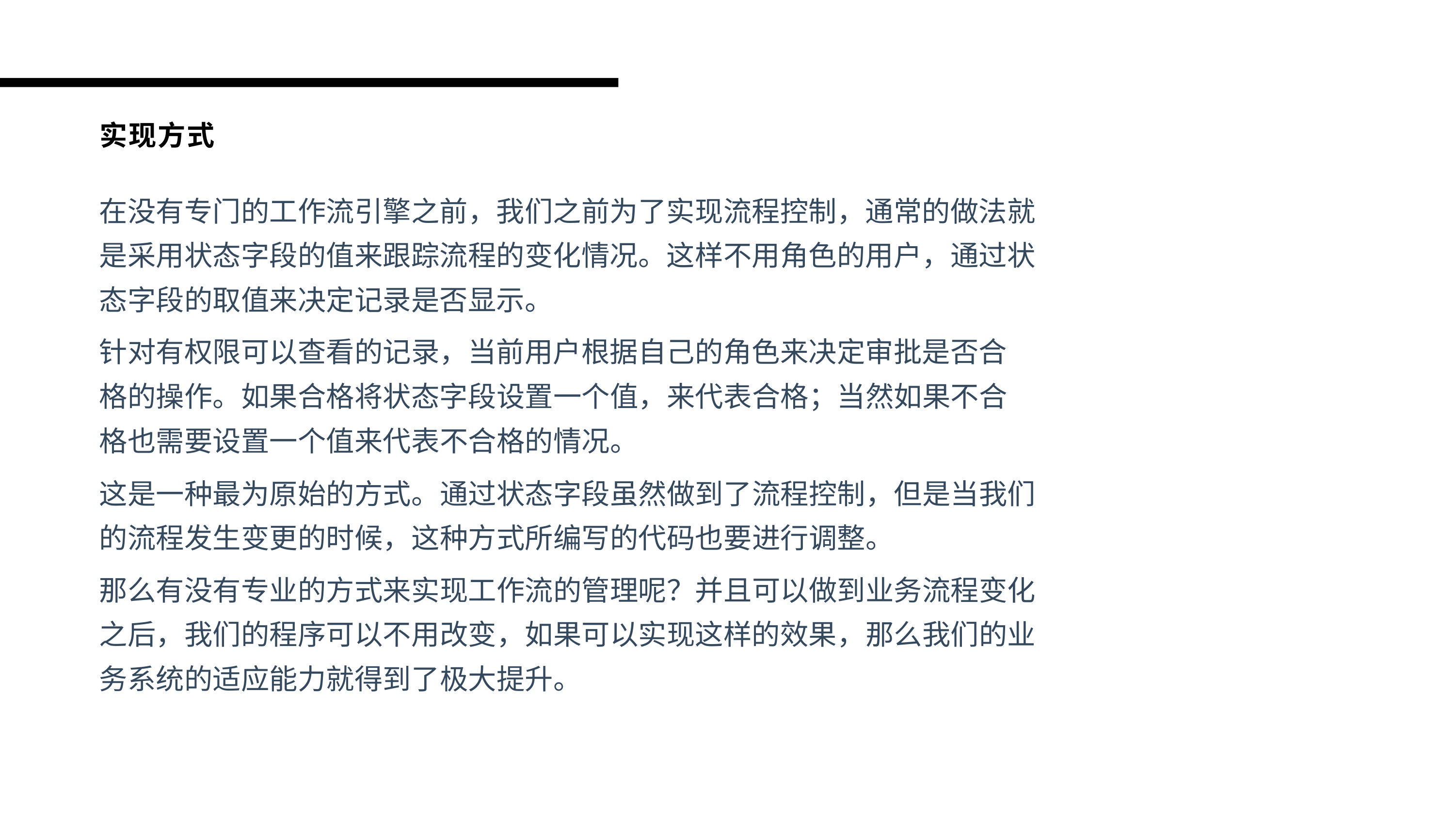

# 实现方式
在没有专门的工作流引擎之前，我们之前为了实现流程控制，通常的做法就是采用状态字段的值来跟踪流程的变化情况。这样不用角色的用户，通过状态字段的取值来决定记录是否显示。
针对有权限可以查看的记录，当前用户根据自己的角色来决定审批是否合格的操作。如果合格将状态字段设置一个值，来代表合格；当然如果不合格也需要设置一个值来代表不合格的情况。
这是一种最为原始的方式。通过状态字段虽然做到了流程控制，但是当我们的流程发生变更的时候，这种方式所编写的代码也要进行调整。
那么有没有专业的方式来实现工作流的管理呢？并且可以做到业务流程变化之后，我们的程序可以不用改变，如果可以实现这样的效果，那么我们的业务系统的适应能力就得到了极大提升。